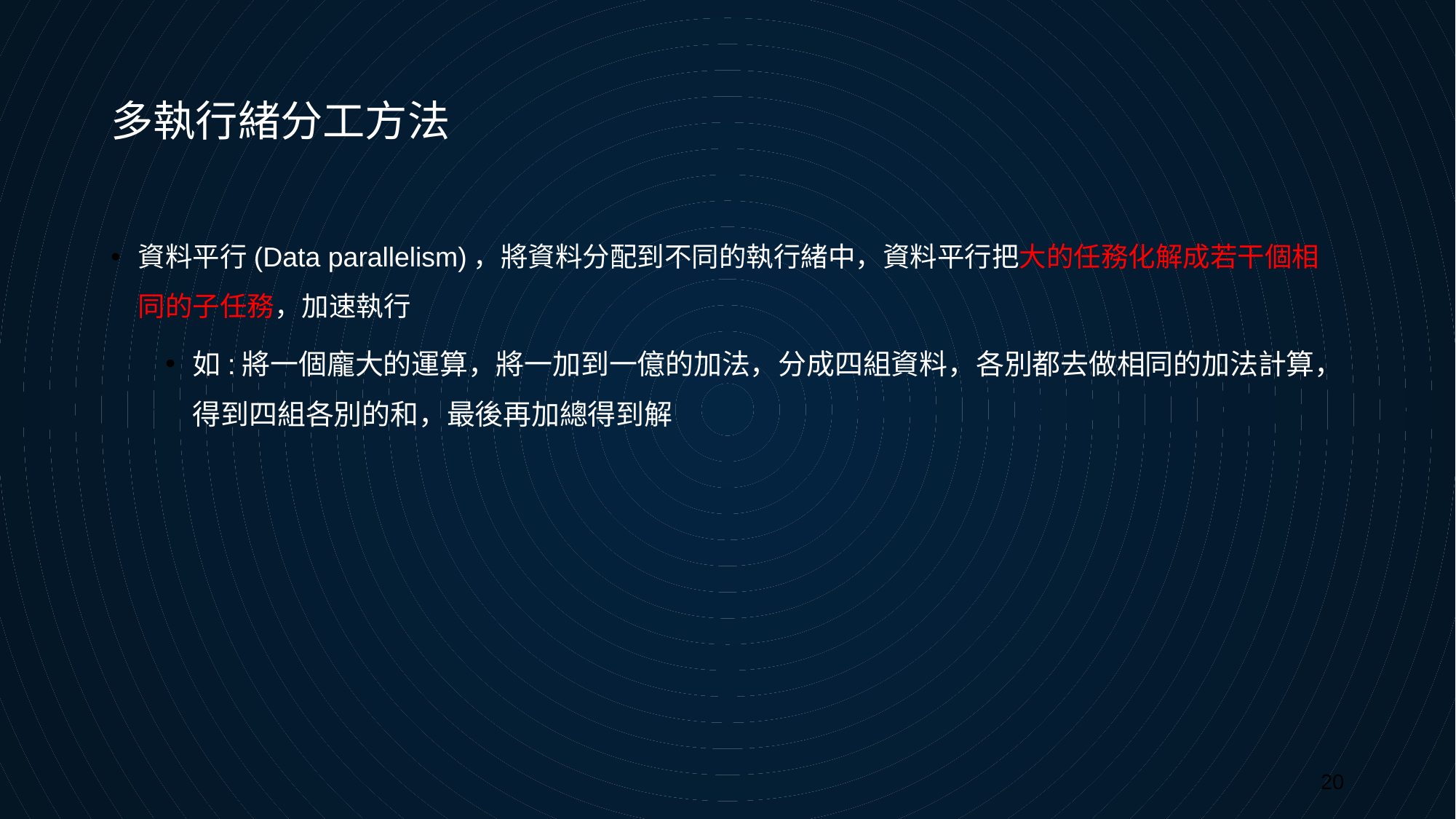

# 多執行緒分工方法
資料平行(Data parallelism)，將資料分配到不同的執行緒中，資料平行把大的任務化解成若干個相同的子任務，加速執行
如:將一個龐大的運算，將一加到一億的加法，分成四組資料，各別都去做相同的加法計算，得到四組各別的和，最後再加總得到解

20